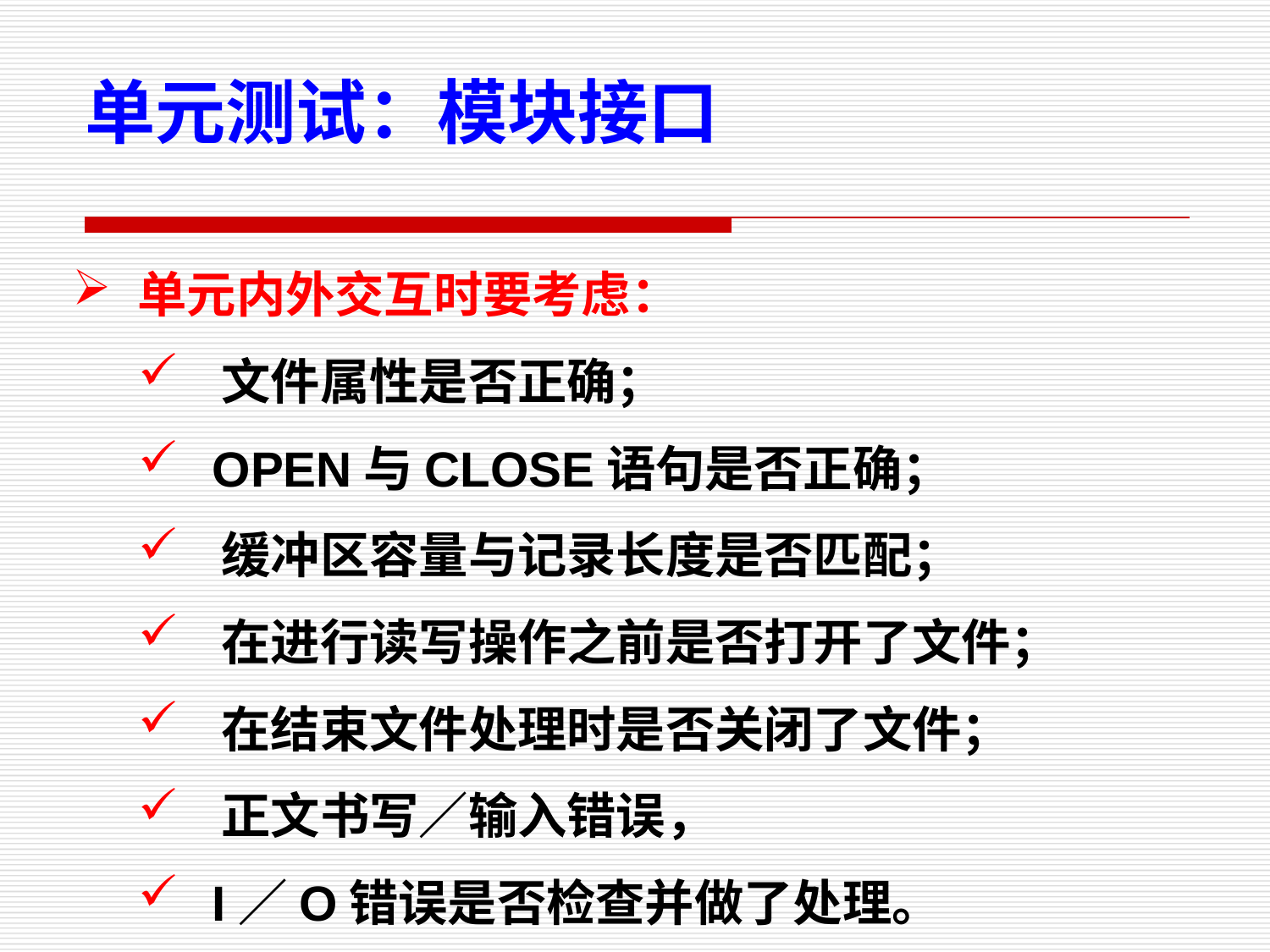

单元测试：模块接口
单元内外交互时要考虑：
 文件属性是否正确；
 OPEN与CLOSE语句是否正确；
 缓冲区容量与记录长度是否匹配；
 在进行读写操作之前是否打开了文件；
 在结束文件处理时是否关闭了文件；
 正文书写／输入错误，
 I／O错误是否检查并做了处理。